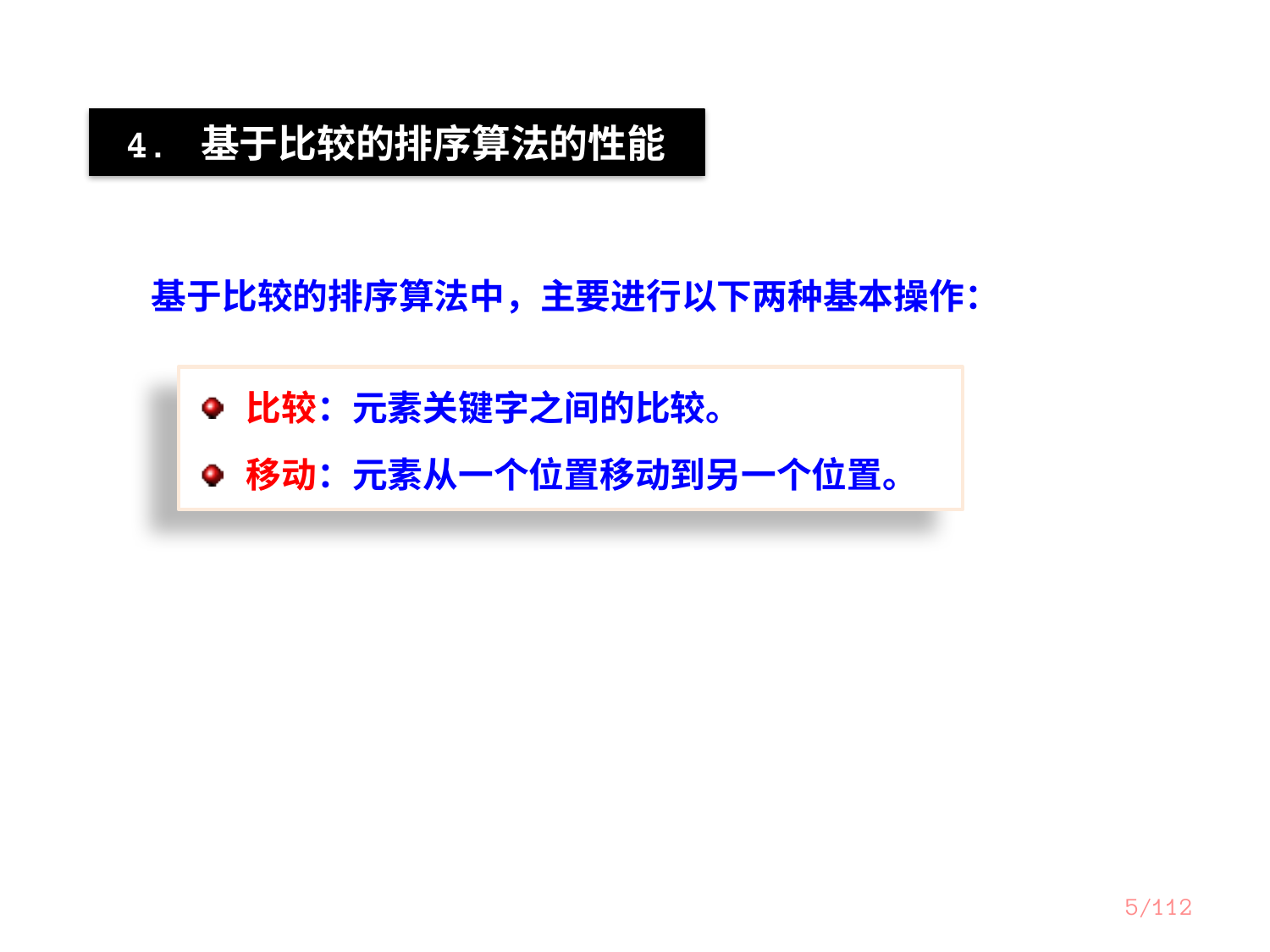

4. 基于比较的排序算法的性能
基于比较的排序算法中，主要进行以下两种基本操作：
比较：元素关键字之间的比较。
移动：元素从一个位置移动到另一个位置。
5/112